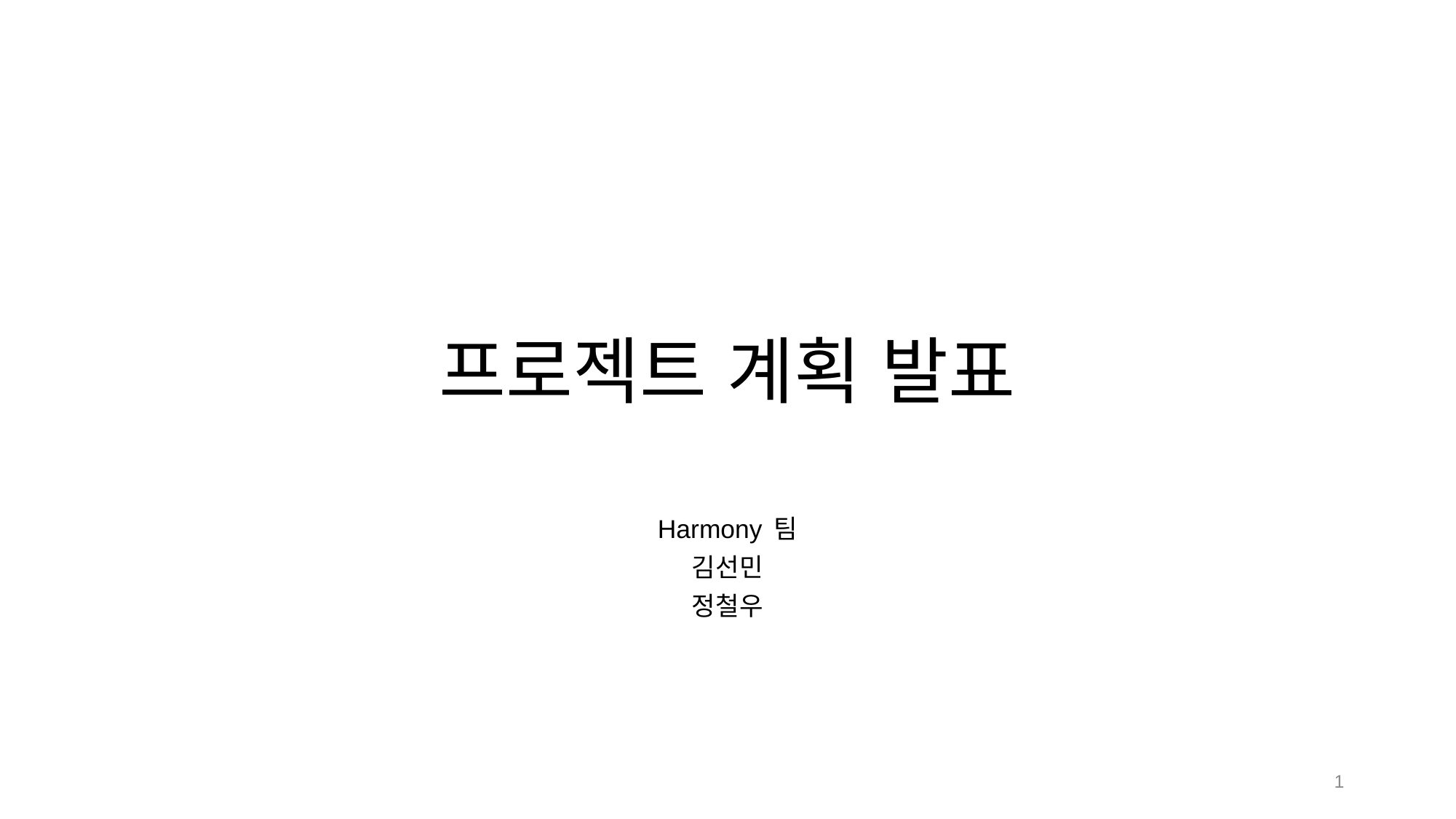

# 프로젝트 계획 발표

Harmony 팀
김선민
정철우
1